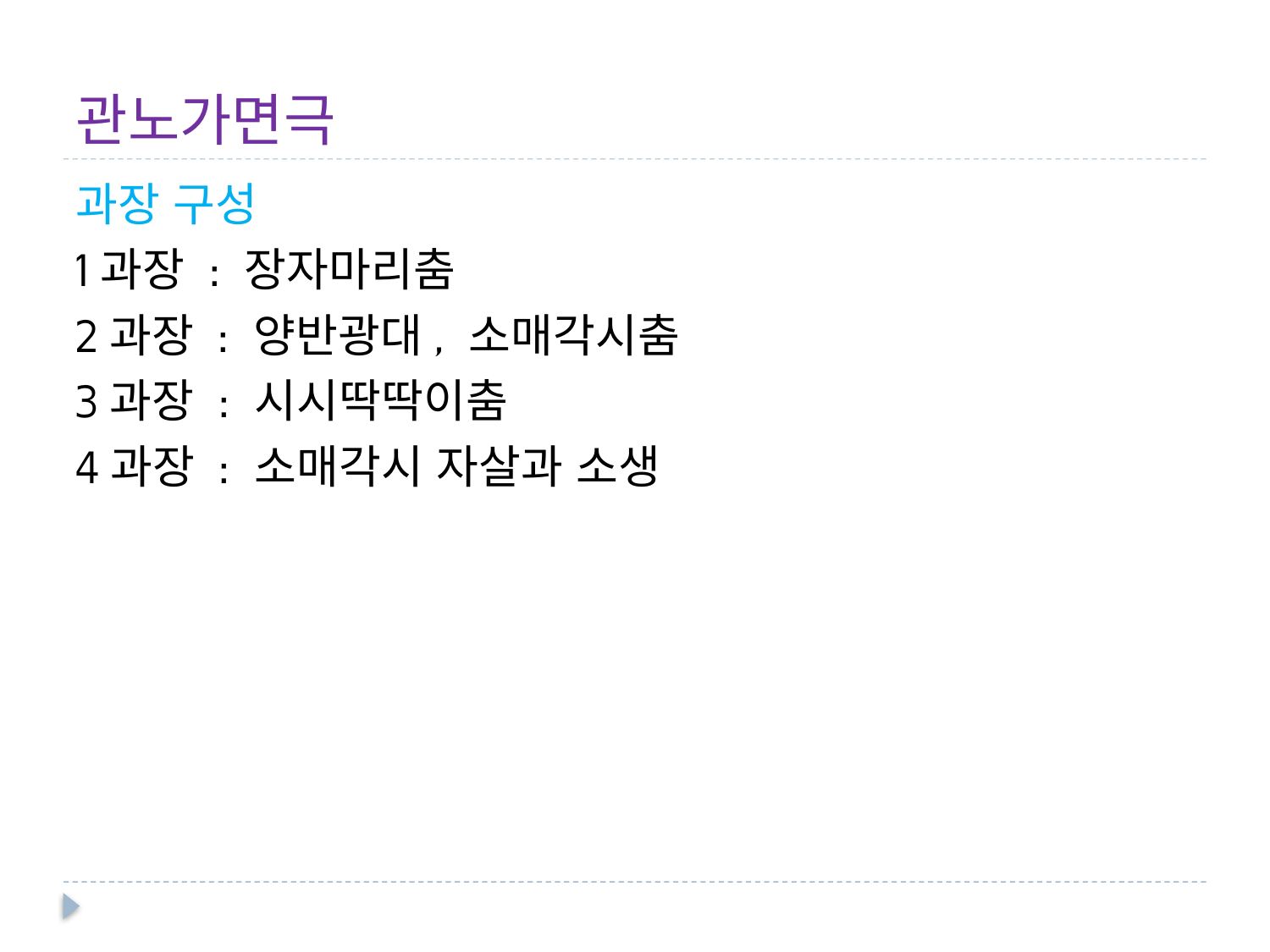

# 관노가면극
과장 구성
1과장 : 장자마리춤
2과장 : 양반광대, 소매각시춤
3과장 : 시시딱딱이춤
4과장 : 소매각시 자살과 소생